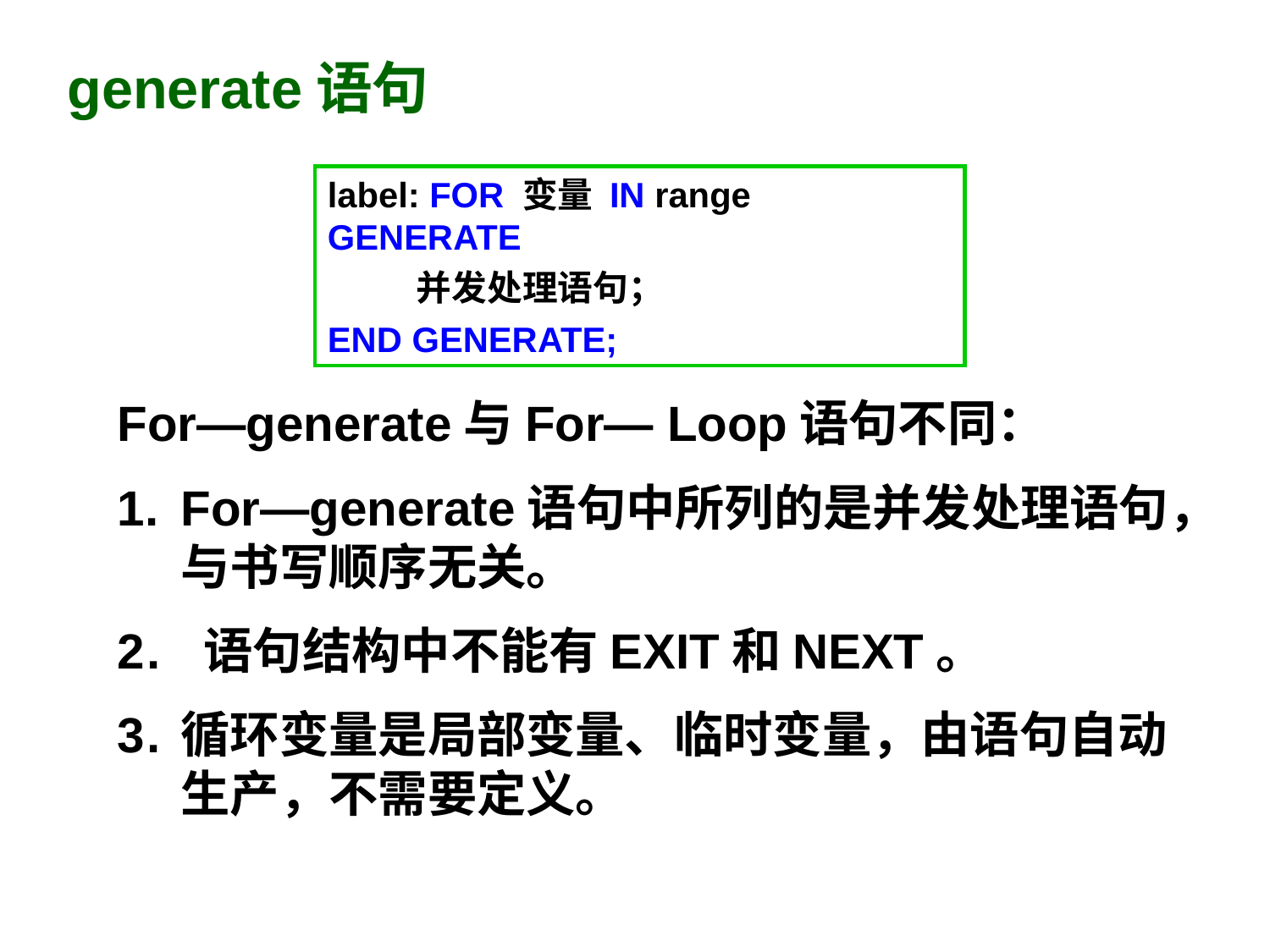

generate语句
label: FOR 变量 IN range GENERATE
          并发处理语句；
END GENERATE;
For—generate与For— Loop语句不同：
For—generate语句中所列的是并发处理语句，与书写顺序无关。
 语句结构中不能有EXIT和NEXT。
循环变量是局部变量、临时变量，由语句自动  生产，不需要定义。